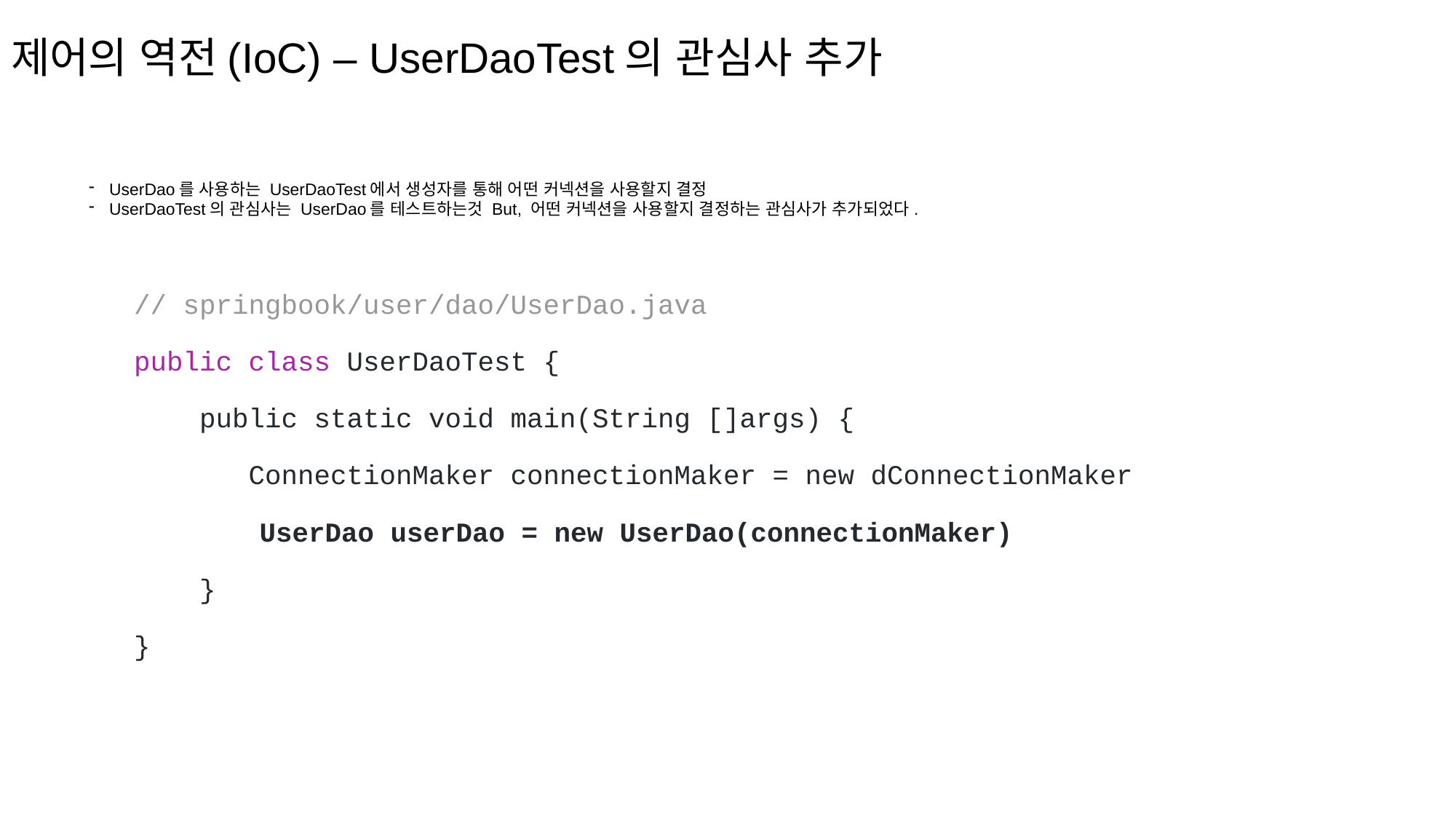

# 제어의 역전(IoC) – UserDaoTest의 관심사 추가
UserDao를 사용하는 UserDaoTest에서 생성자를 통해 어떤 커넥션을 사용할지 결정
UserDaoTest의 관심사는 UserDao를 테스트하는것 But, 어떤 커넥션을 사용할지 결정하는 관심사가 추가되었다.
// springbook/user/dao/UserDao.java
public class UserDaoTest {
    public static void main(String []args) {
       ConnectionMaker connectionMaker = new dConnectionMaker
	 UserDao userDao = new UserDao(connectionMaker)
    }
}